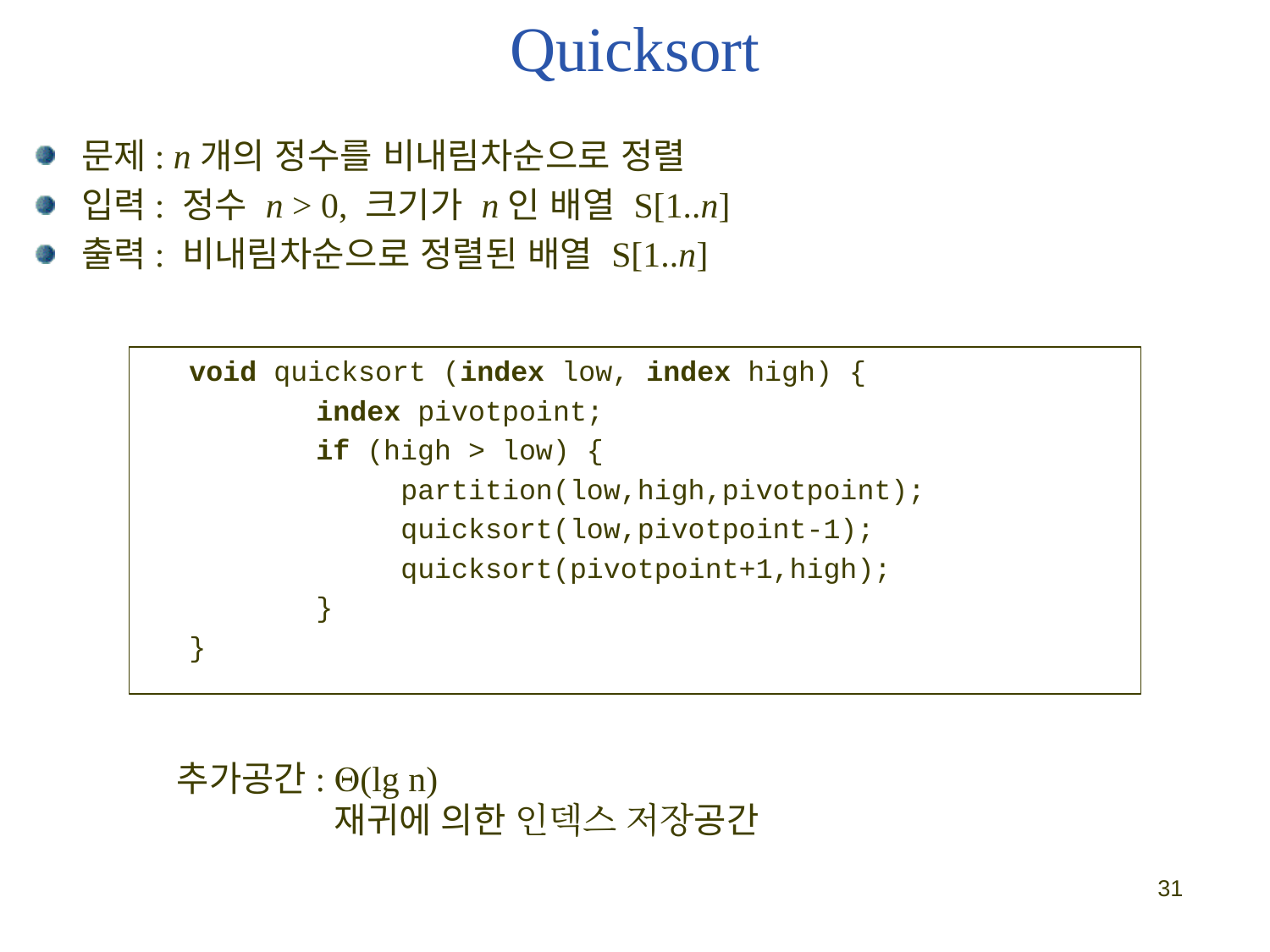

Quicksort
문제: n개의 정수를 비내림차순으로 정렬
입력: 정수 n > 0, 크기가 n인 배열 S[1..n]
출력: 비내림차순으로 정렬된 배열 S[1..n]

	void quicksort (index low, index high) {
		index pivotpoint;
		if (high > low) {
		     partition(low,high,pivotpoint);
		     quicksort(low,pivotpoint-1);
		     quicksort(pivotpoint+1,high);
		}
	}
추가공간: Θ(lg n)
               재귀에 의한 인덱스 저장공간
31